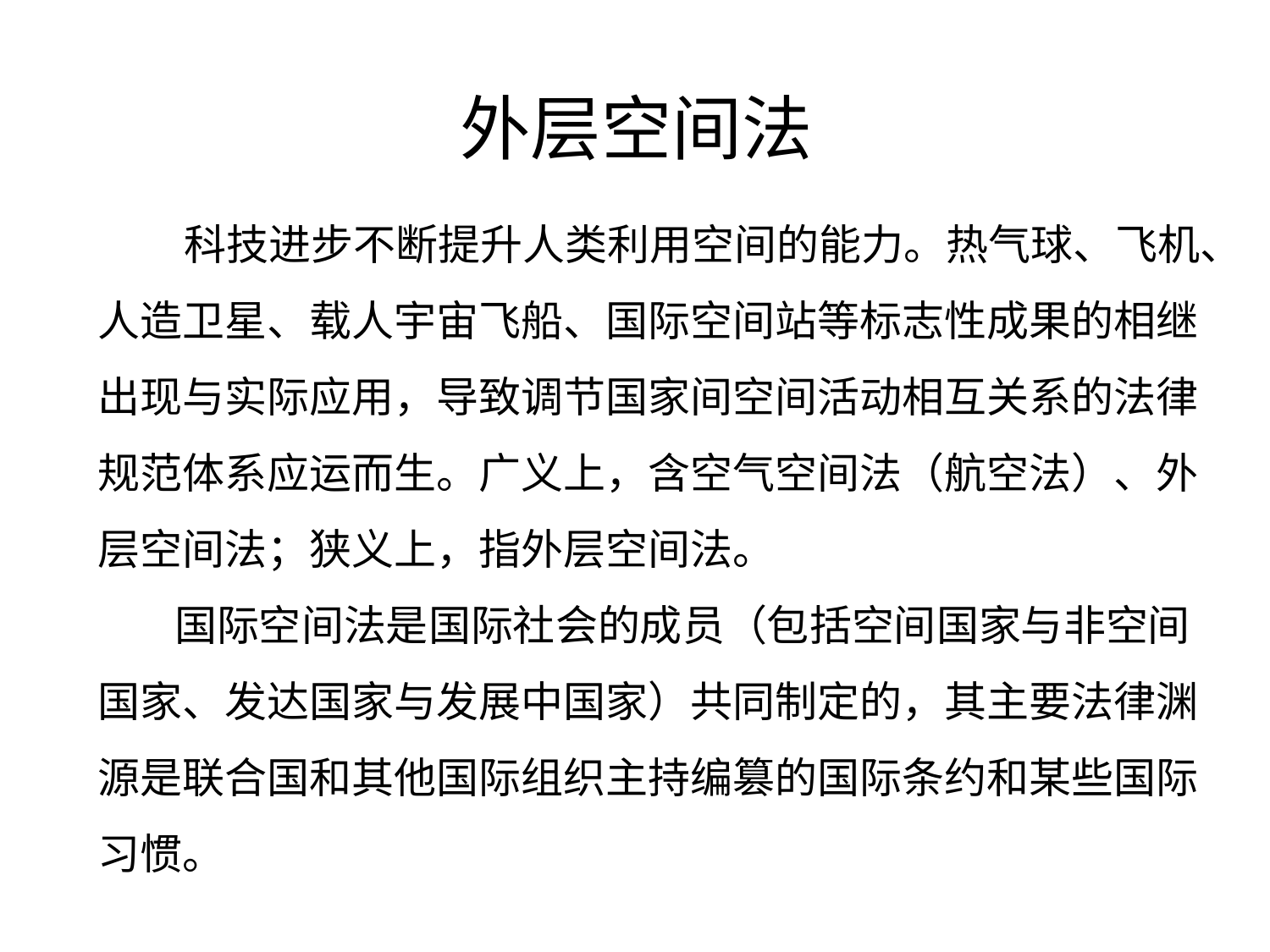

# 外层空间法
   科技进步不断提升人类利用空间的能力。热气球、飞机、人造卫星、载人宇宙飞船、国际空间站等标志性成果的相继出现与实际应用，导致调节国家间空间活动相互关系的法律规范体系应运而生。广义上，含空气空间法（航空法）、外层空间法；狭义上，指外层空间法。
  国际空间法是国际社会的成员（包括空间国家与非空间国家、发达国家与发展中国家）共同制定的，其主要法律渊源是联合国和其他国际组织主持编篡的国际条约和某些国际习惯。